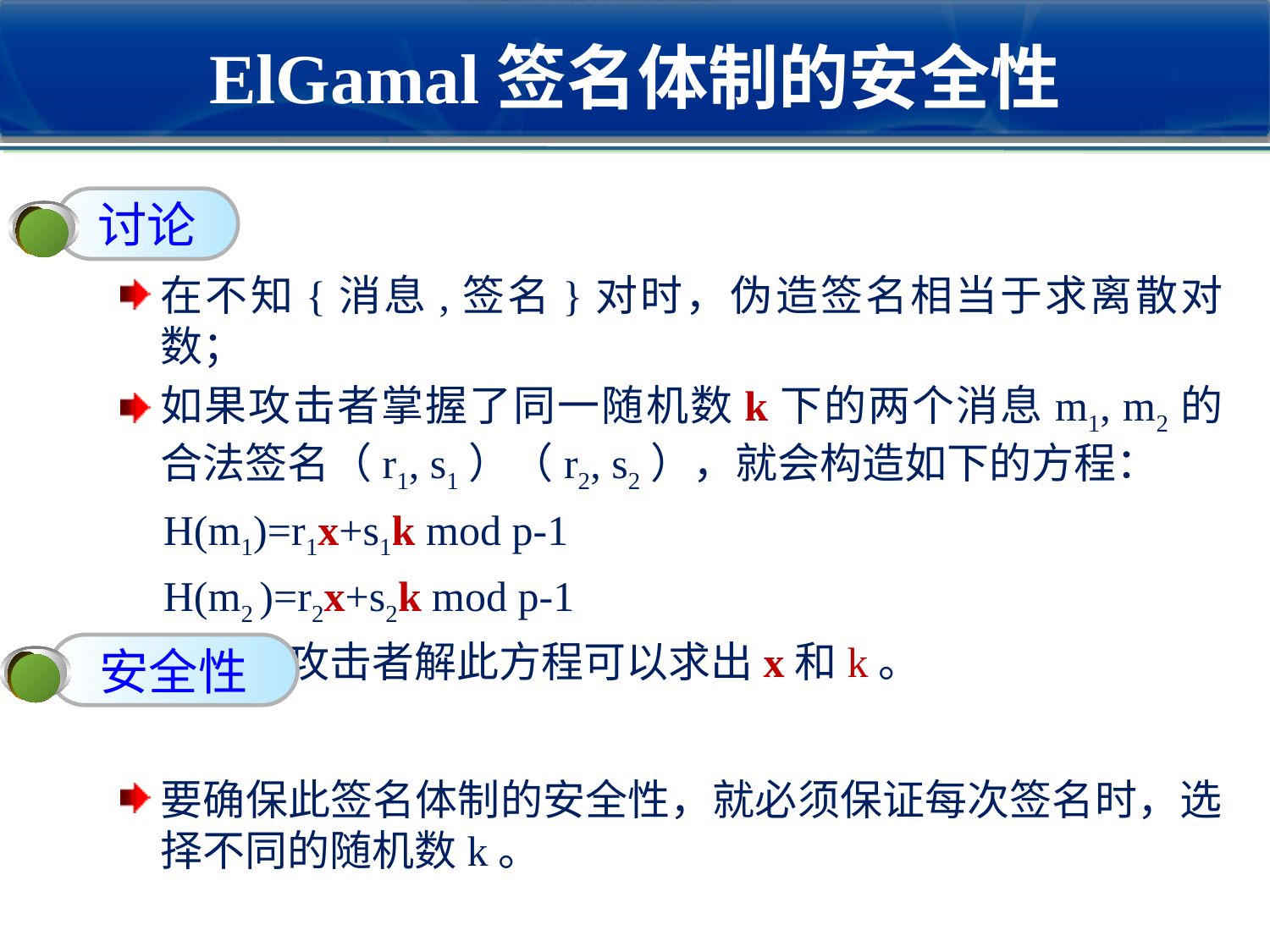

# ElGamal签名体制的安全性
讨论

在不知{消息,签名}对时，伪造签名相当于求离散对数；
如果攻击者掌握了同一随机数k下的两个消息m1, m2的合法签名（r1, s1）（r2, s2），就会构造如下的方程：
    H(m1)=r1x+s1k mod p-1
    H(m2 )=r2x+s2k mod p-1
	可见：攻击者解此方程可以求出x和k。

要确保此签名体制的安全性，就必须保证每次签名时，选择不同的随机数k。
安全性